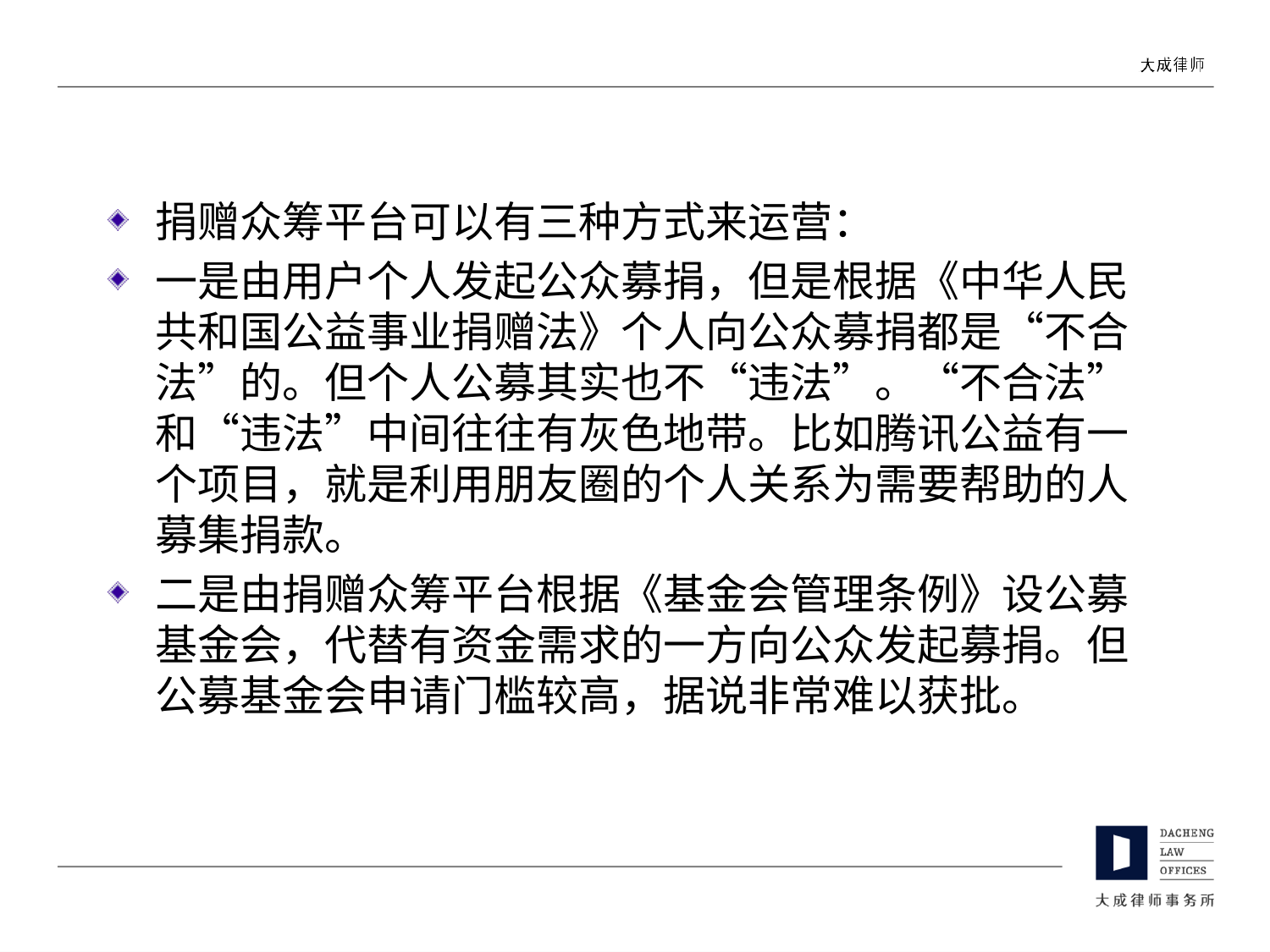

捐赠众筹平台可以有三种方式来运营：
一是由用户个人发起公众募捐，但是根据《中华人民共和国公益事业捐赠法》个人向公众募捐都是“不合法”的。但个人公募其实也不“违法”。“不合法”和“违法”中间往往有灰色地带。比如腾讯公益有一个项目，就是利用朋友圈的个人关系为需要帮助的人募集捐款。
二是由捐赠众筹平台根据《基金会管理条例》设公募基金会，代替有资金需求的一方向公众发起募捐。但公募基金会申请门槛较高，据说非常难以获批。